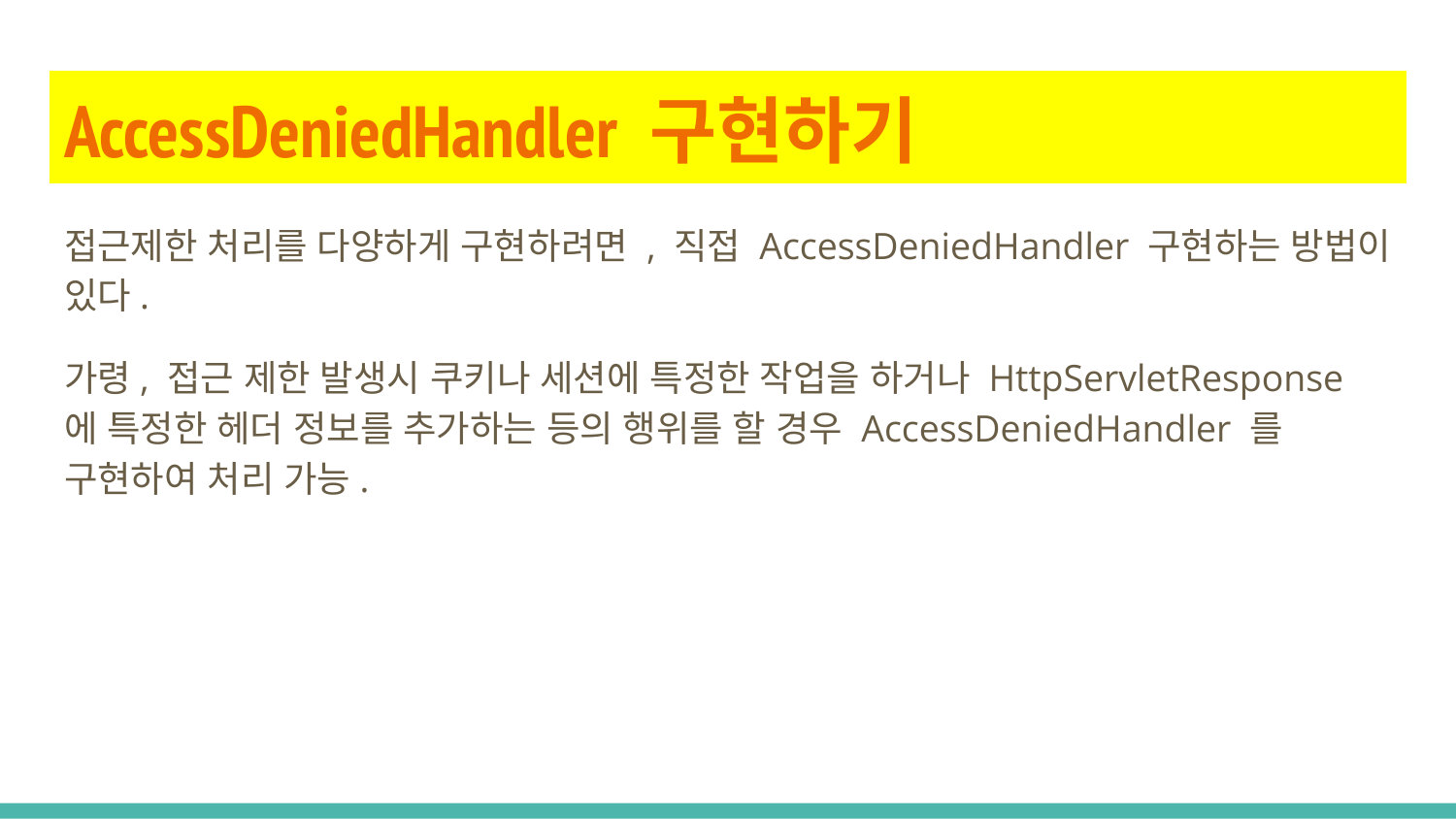

# AccessDeniedHandler 구현하기
접근제한 처리를 다양하게 구현하려면 , 직접 AccessDeniedHandler 구현하는 방법이 있다.
가령, 접근 제한 발생시 쿠키나 세션에 특정한 작업을 하거나 HttpServletResponse 에 특정한 헤더 정보를 추가하는 등의 행위를 할 경우 AccessDeniedHandler 를 구현하여 처리 가능.